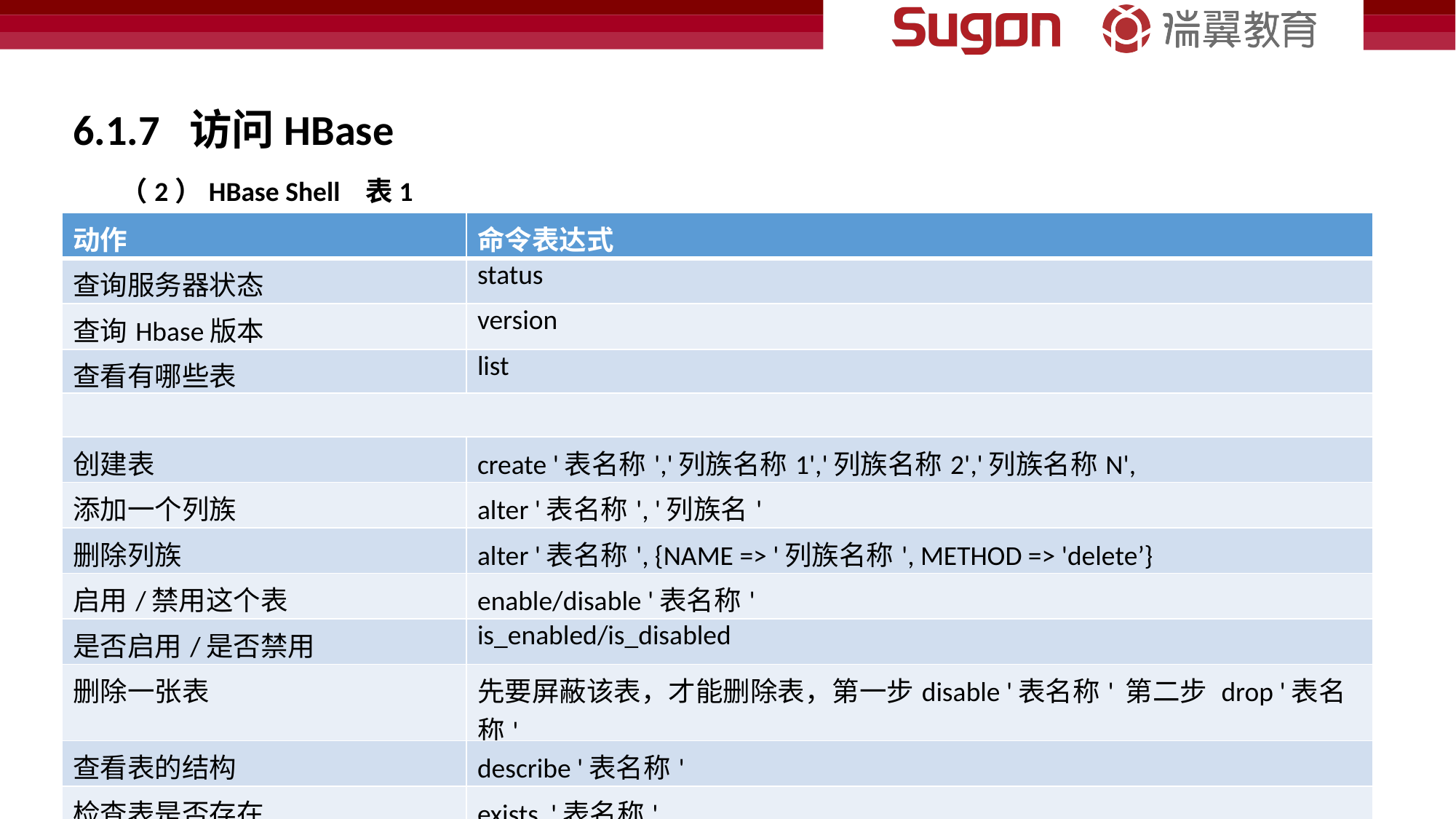

6.1.7  访问HBase
（2）HBase Shell   表1
| 动作 | 命令表达式 |
| --- | --- |
| 查询服务器状态 | status |
| 查询Hbase版本 | version |
| 查看有哪些表 | list |
|  |  |
| 创建表 | create '表名称','列族名称1','列族名称2','列族名称N', |
| 添加一个列族 | alter '表名称', '列族名' |
| 删除列族 | alter '表名称', {NAME => '列族名称', METHOD => 'delete’} |
| 启用/禁用这个表 | enable/disable '表名称' |
| 是否启用/是否禁用 | is\_enabled/is\_disabled |
| 删除一张表 | 先要屏蔽该表，才能删除表，第一步disable '表名称' 第二步 drop '表名称' |
| 查看表的结构 | describe '表名称' |
| 检查表是否存在 | exists '表名称' |